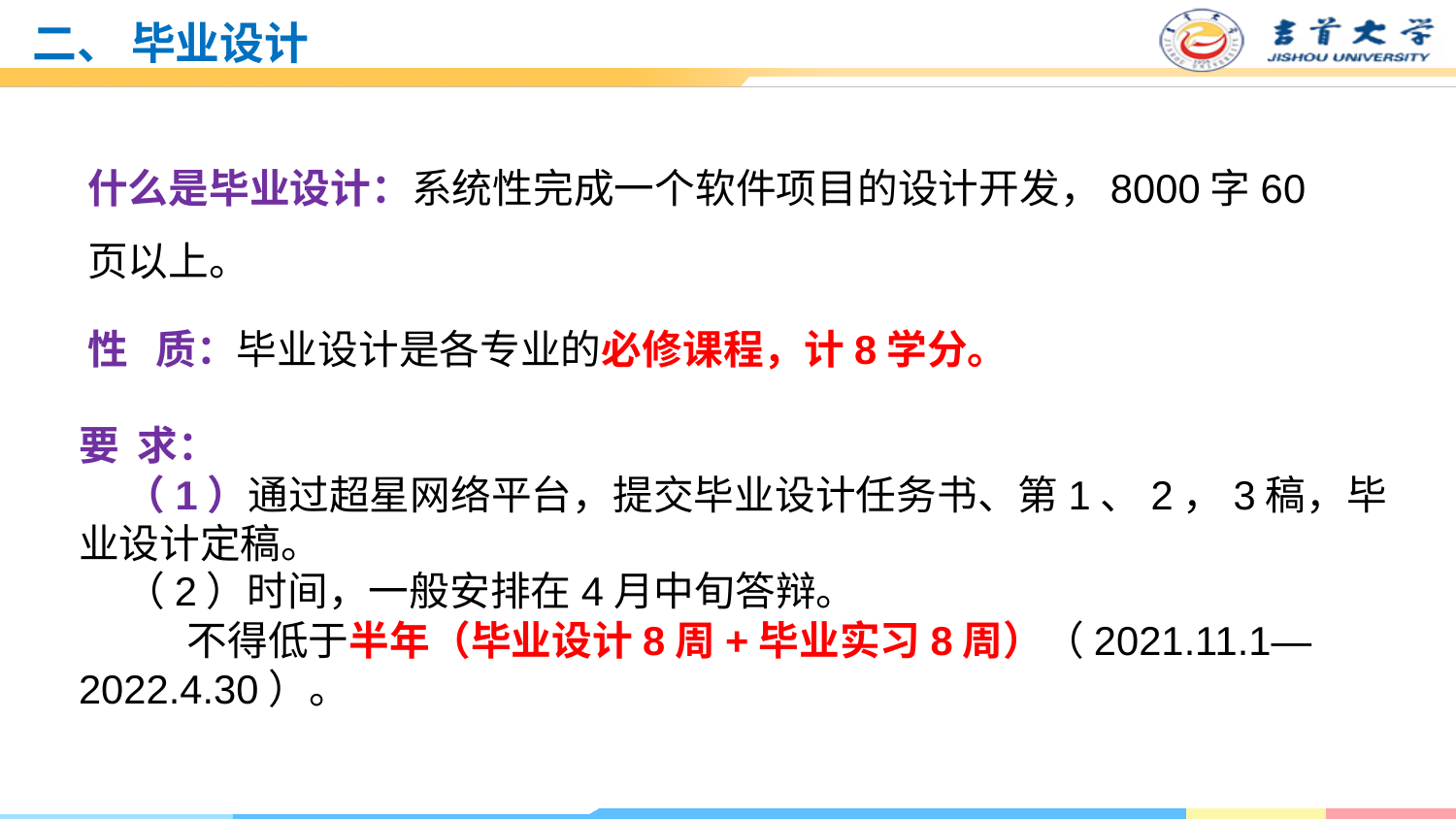

# 二、 毕业设计
什么是毕业设计：系统性完成一个软件项目的设计开发，8000字60页以上。
性   质：毕业设计是各专业的必修课程，计8学分。
要  求：
    （1）通过超星网络平台，提交毕业设计任务书、第1、2，3稿，毕业设计定稿。
    （2）时间，一般安排在4月中旬答辩。
           不得低于半年（毕业设计8周+毕业实习8周）（2021.11.1—2022.4.30）。